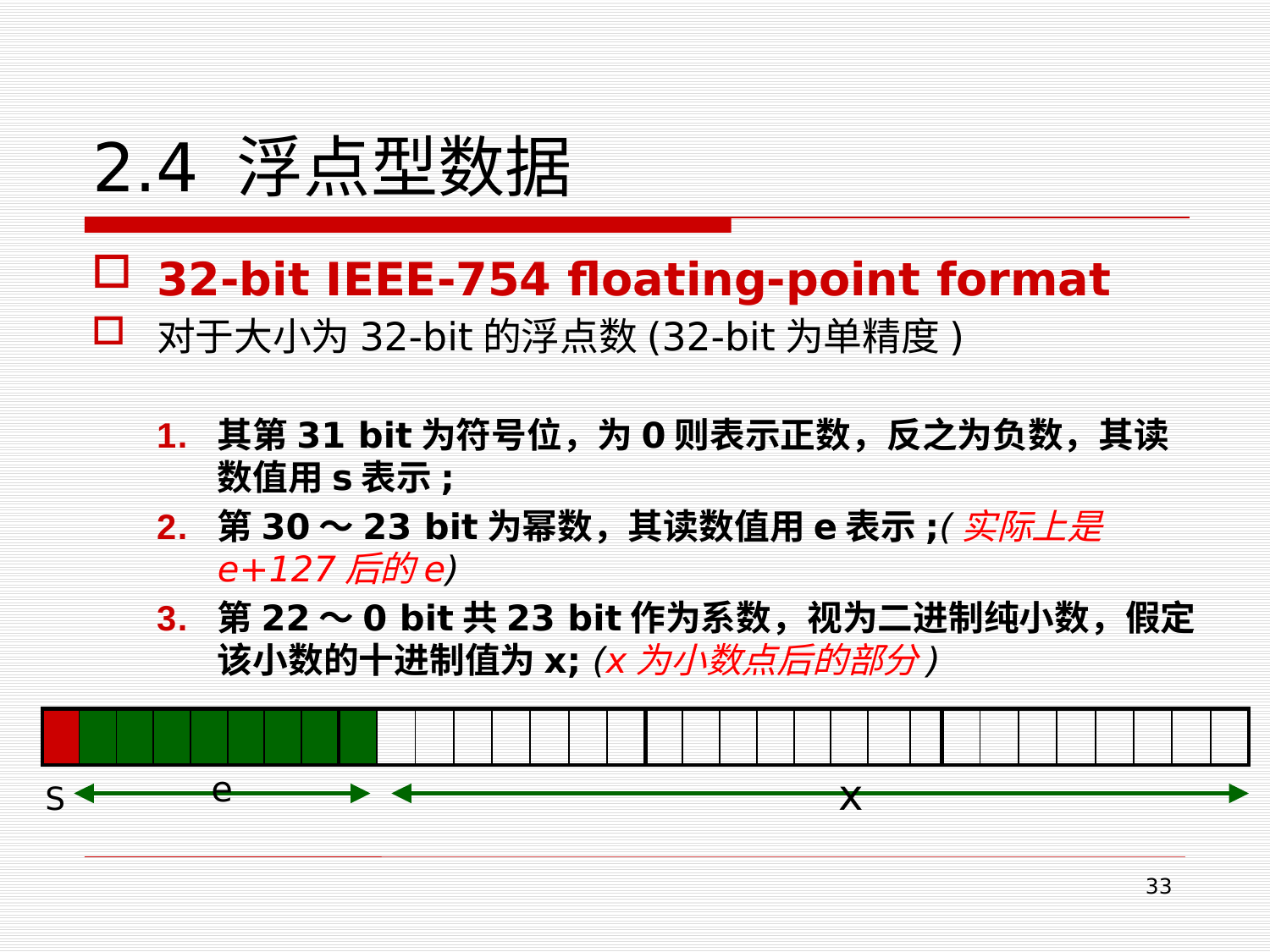

# 2.4 浮点型数据
32-bit IEEE-754 floating-point format
对于大小为32-bit的浮点数(32-bit为单精度)
其第31 bit为符号位，为0则表示正数，反之为负数，其读数值用s表示;
第30～23 bit为幂数，其读数值用e表示;(实际上是e+127后的e)
第22～0 bit共23 bit作为系数，视为二进制纯小数，假定该小数的十进制值为x; (x为小数点后的部分)

|  |  |  |  |  |  |  |  |
| --- | --- | --- | --- | --- | --- | --- | --- |
|  |  |  |  |  |  |  |  |
| --- | --- | --- | --- | --- | --- | --- | --- |
|  |  |  |  |  |  |  |  |
| --- | --- | --- | --- | --- | --- | --- | --- |
|  |  |  |  |  |  |  |  |
| --- | --- | --- | --- | --- | --- | --- | --- |
e
x
S

33